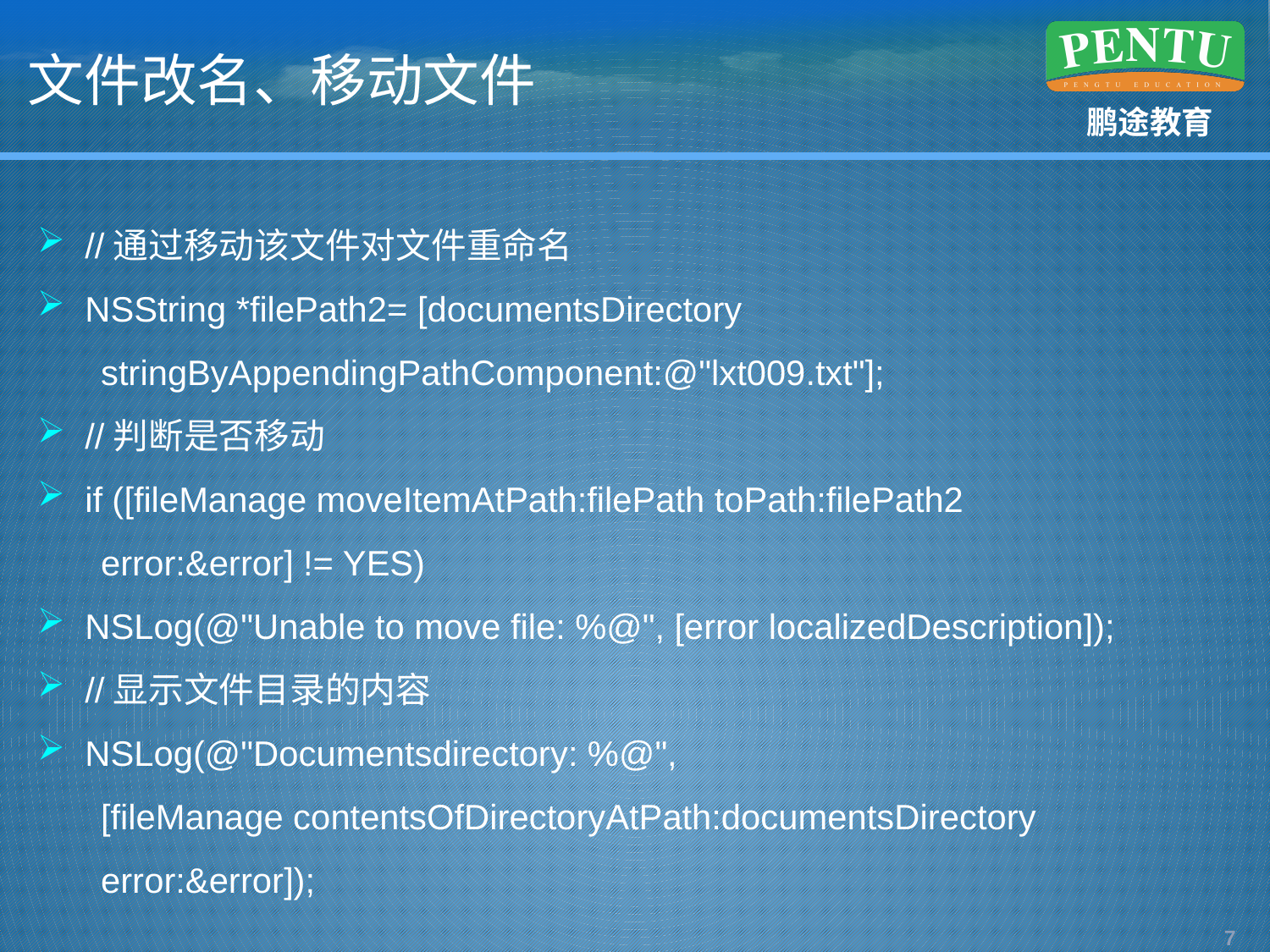

# 文件改名、移动文件
//通过移动该文件对文件重命名
NSString *filePath2= [documentsDirectory
stringByAppendingPathComponent:@"lxt009.txt"];
//判断是否移动
if ([fileManage moveItemAtPath:filePath toPath:filePath2
error:&error] != YES)
NSLog(@"Unable to move file: %@", [error localizedDescription]);
//显示文件目录的内容
NSLog(@"Documentsdirectory: %@",
[fileManage contentsOfDirectoryAtPath:documentsDirectory
error:&error]);
7